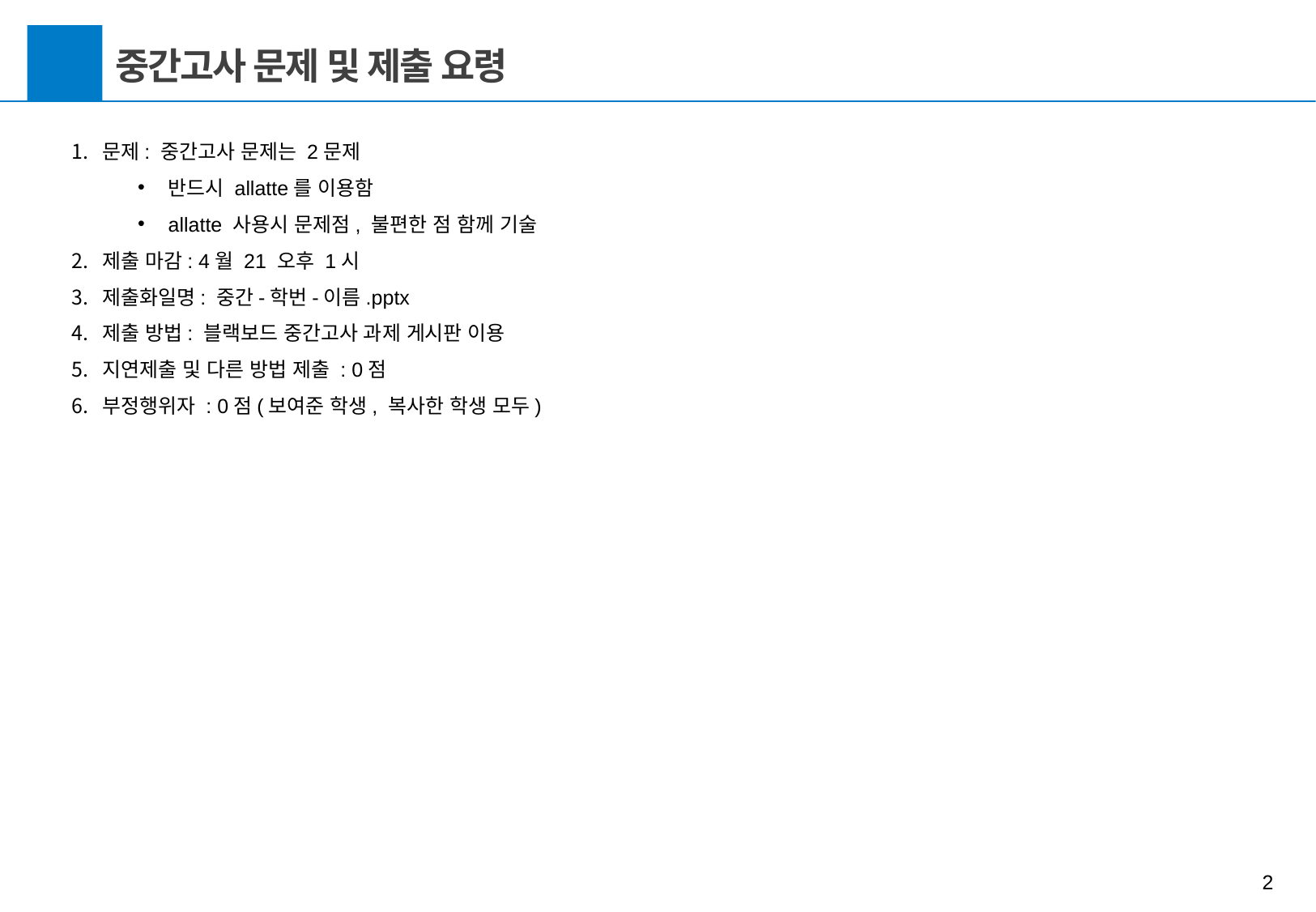

01
중간고사 문제 및 제출 요령
문제: 중간고사 문제는 2문제
반드시 allatte를 이용함
allatte 사용시 문제점, 불편한 점 함께 기술
제출 마감: 4월 21 오후 1시
제출화일명: 중간-학번-이름.pptx
제출 방법: 블랙보드 중간고사 과제 게시판 이용
지연제출 및 다른 방법 제출 : 0점
부정행위자 : 0점(보여준 학생, 복사한 학생 모두)